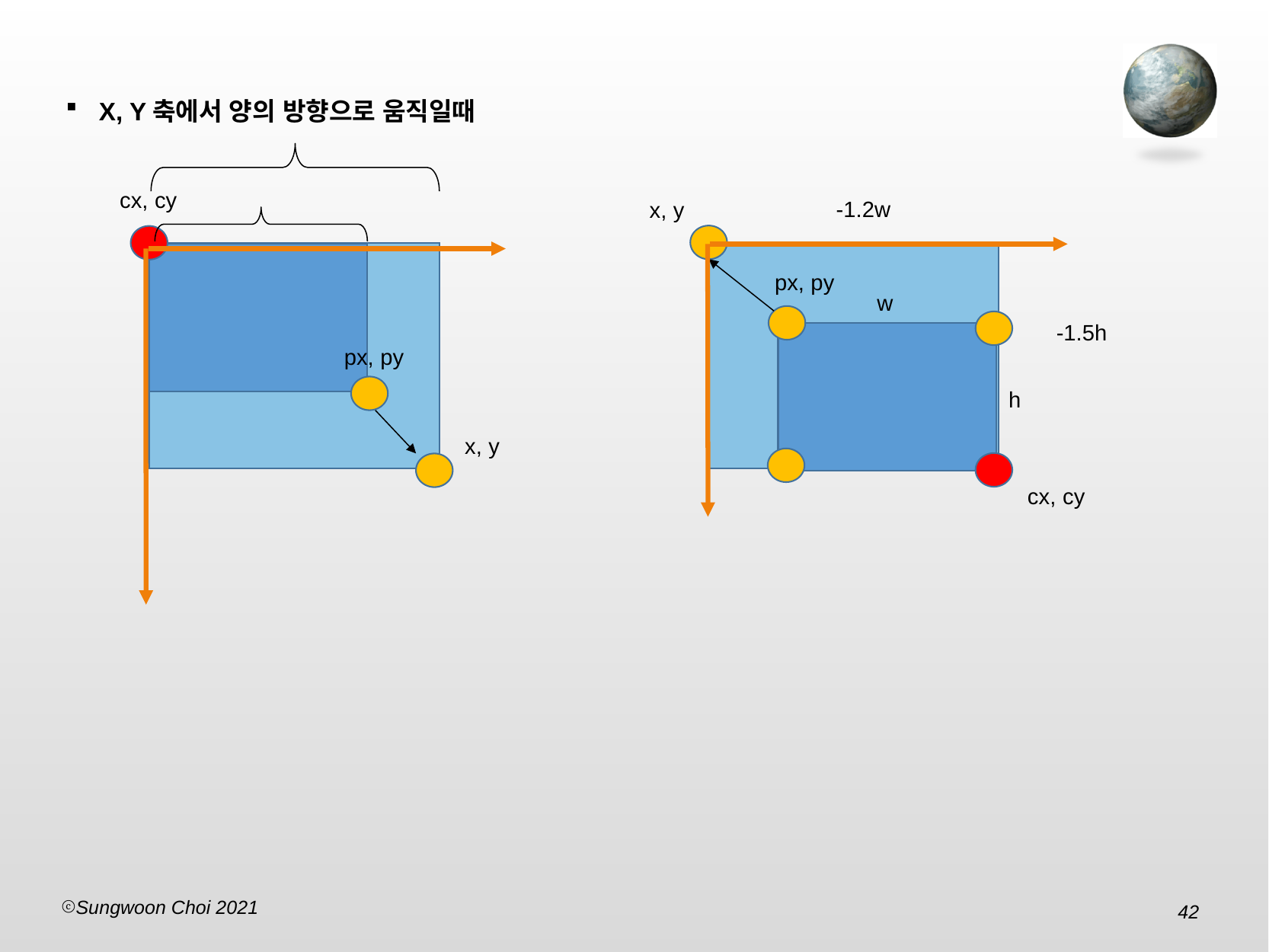

X, Y축에서 양의 방향으로 움직일때

cx, cy
-1.2w
x, y

px, py
w

-1.5h

px, py
h

x, y

cx, cy
Sungwoon Choi 2021
42